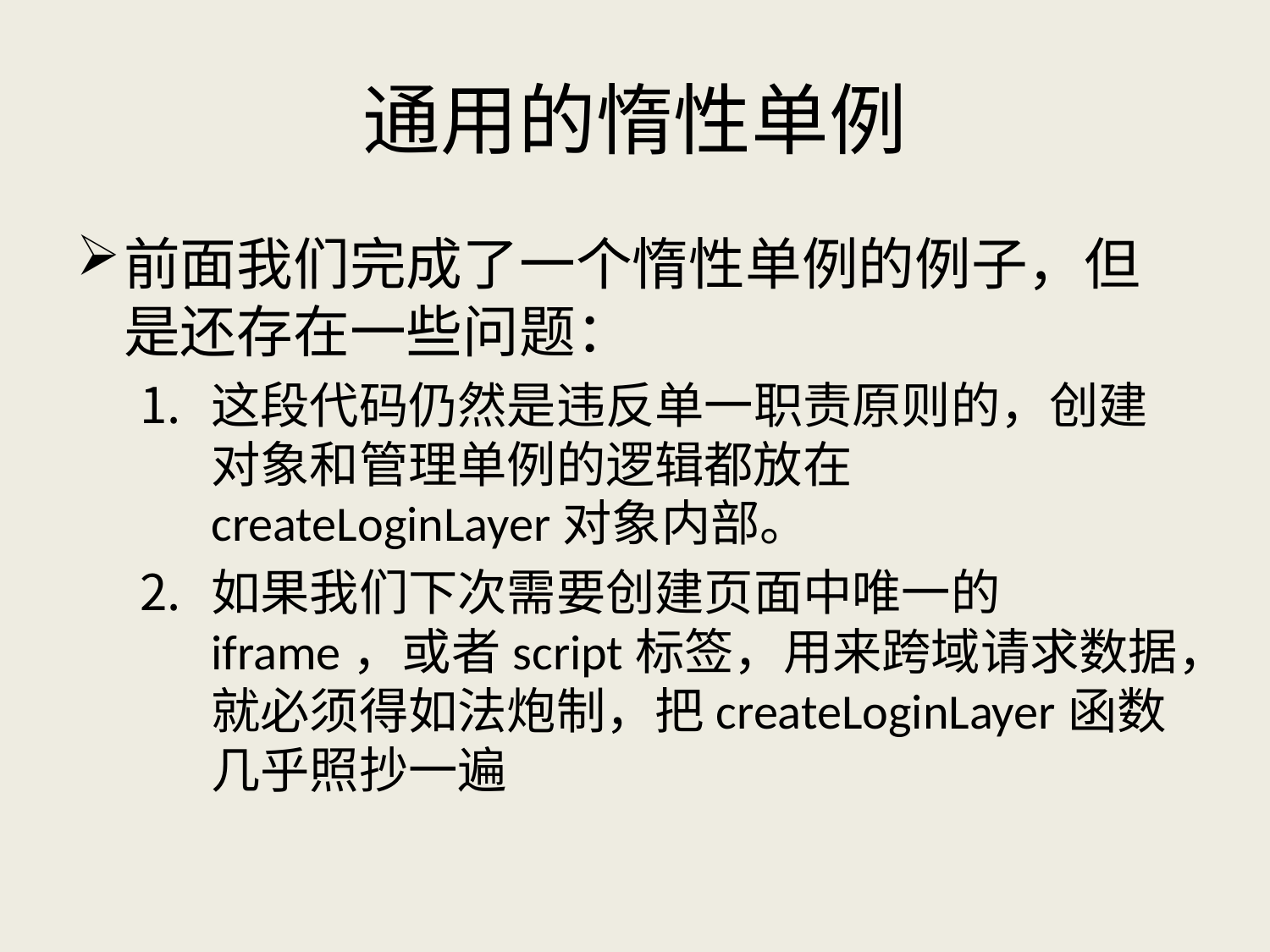

# 通用的惰性单例
前面我们完成了一个惰性单例的例子，但是还存在一些问题：
这段代码仍然是违反单一职责原则的，创建对象和管理单例的逻辑都放在createLoginLayer对象内部。
如果我们下次需要创建页面中唯一的iframe，或者script标签，用来跨域请求数据，就必须得如法炮制，把createLoginLayer函数几乎照抄一遍